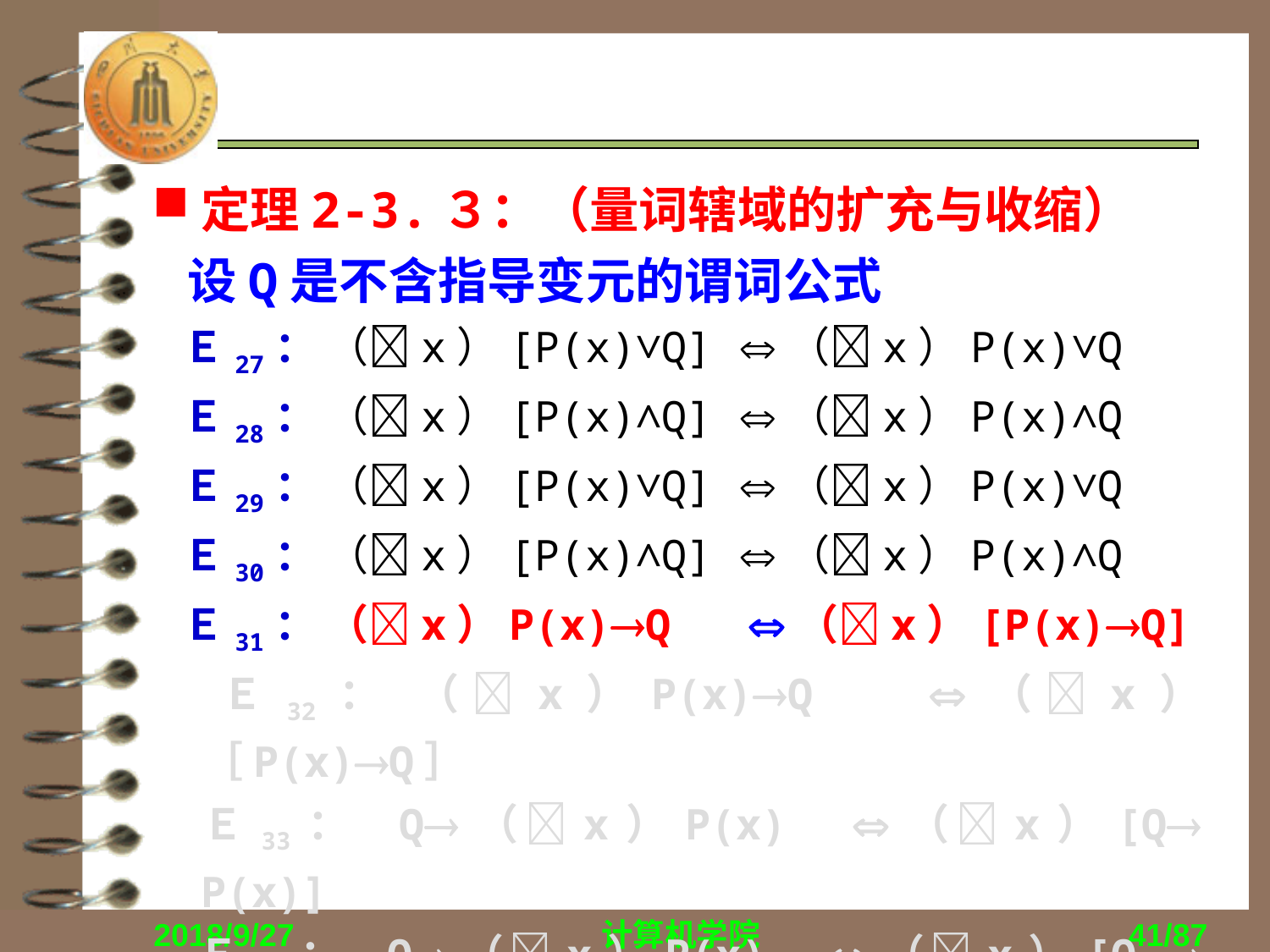

#
定理2-3.３：（量词辖域的扩充与收缩）
  设Q是不含指导变元的谓词公式
  Ｅ27： （∀x）[P(x)∨Q] ⇔（∀x）P(x)∨Q
  Ｅ28： （∀x）[P(x)∧Q] ⇔（∀x）P(x)∧Q
  Ｅ29： （∃x）[P(x)∨Q] ⇔（∃x）P(x)∨Q
  Ｅ30： （∃x）[P(x)∧Q] ⇔（∃x）P(x)∧Q
  Ｅ31： （∀x）P(x)→Q   ⇔（∃x）[P(x)→Q]
  Ｅ32： （∃x）P(x)→Q   ⇔（∀x）［P(x)→Q］
  Ｅ33：  Q→（∀x）P(x)  ⇔（∀x）[Q→ P(x)]
  Ｅ34：  Q→（∃x）P(x)  ⇔（∃x）[Q → P(x))]
2018/9/27
计算机学院
41/87